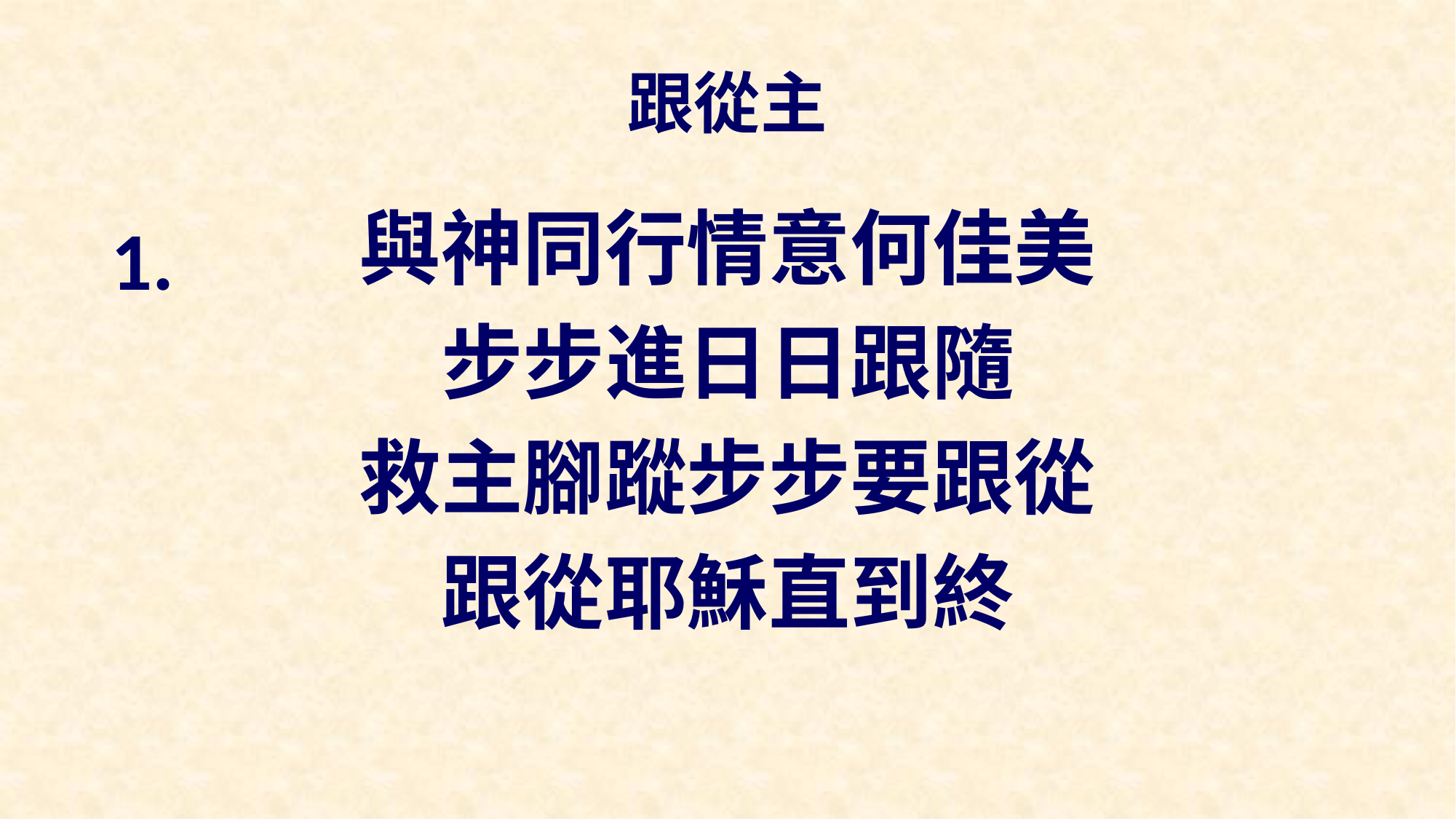

# 跟從主
與神同行情意何佳美
步步進日日跟隨
救主腳蹤步步要跟從
跟從耶穌直到終
1.